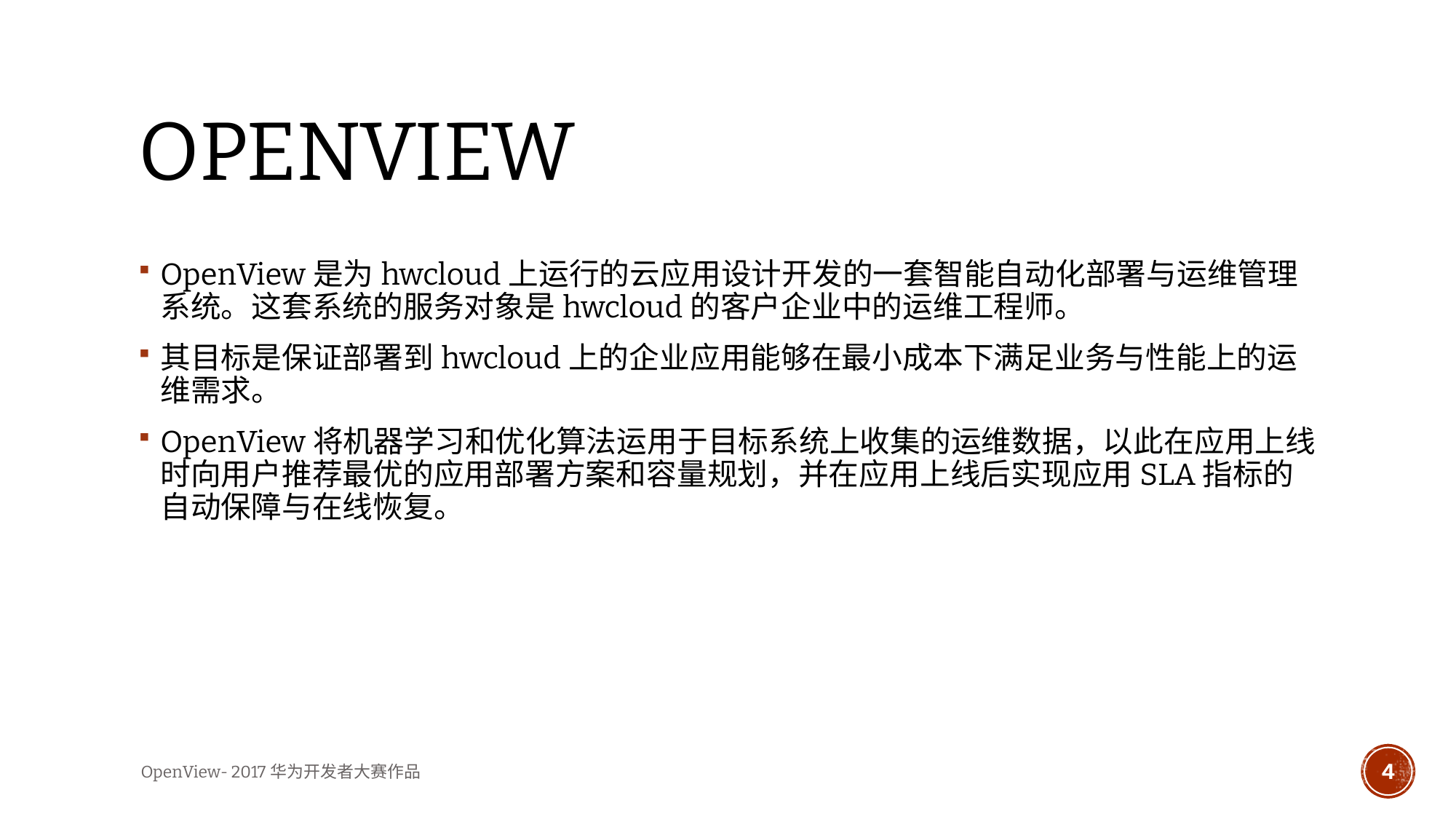

# OpenView
OpenView是为hwcloud上运行的云应用设计开发的一套智能自动化部署与运维管理系统。这套系统的服务对象是hwcloud的客户企业中的运维工程师。
其目标是保证部署到hwcloud上的企业应用能够在最小成本下满足业务与性能上的运维需求。
OpenView将机器学习和优化算法运用于目标系统上收集的运维数据，以此在应用上线时向用户推荐最优的应用部署方案和容量规划，并在应用上线后实现应用SLA指标的自动保障与在线恢复。
OpenView- 2017华为开发者大赛作品
4